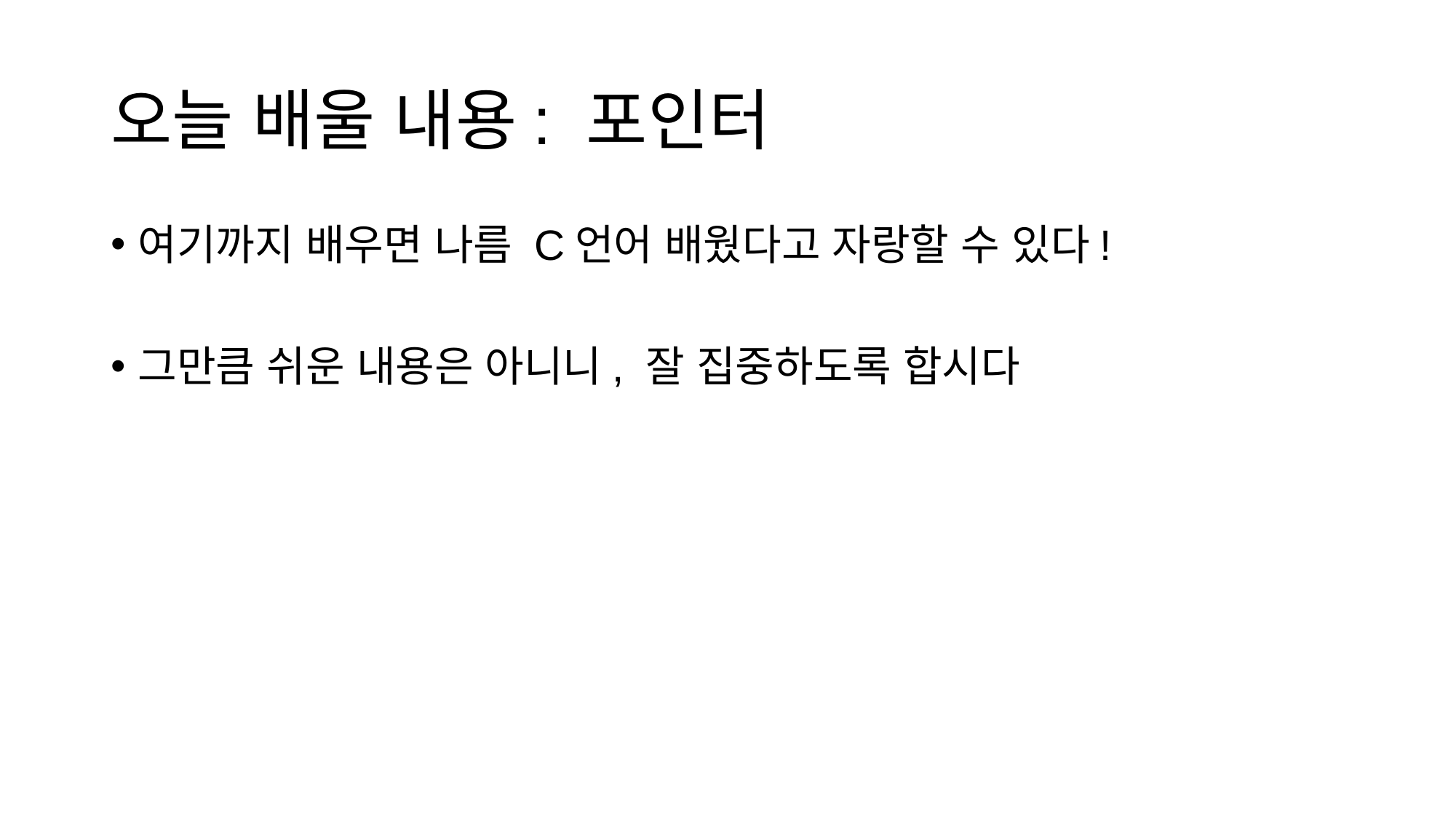

# 오늘 배울 내용: 포인터
여기까지 배우면 나름 C언어 배웠다고 자랑할 수 있다!

그만큼 쉬운 내용은 아니니, 잘 집중하도록 합시다